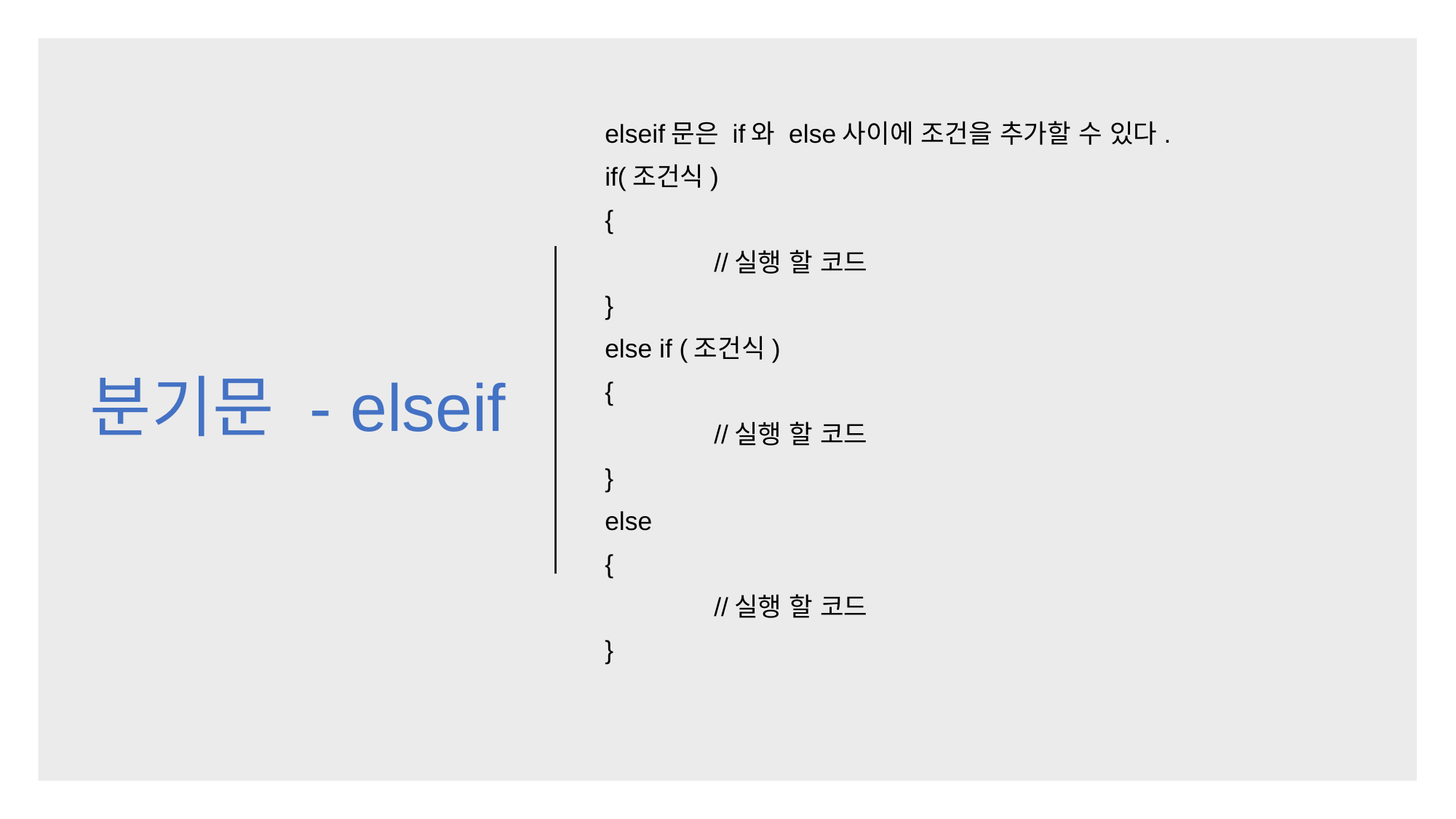

# 분기문 - elseif
elseif문은 if와 else사이에 조건을 추가할 수 있다.
if(조건식)
{
	//실행 할 코드
}
else if (조건식)
{
	//실행 할 코드
}
else
{
	//실행 할 코드
}